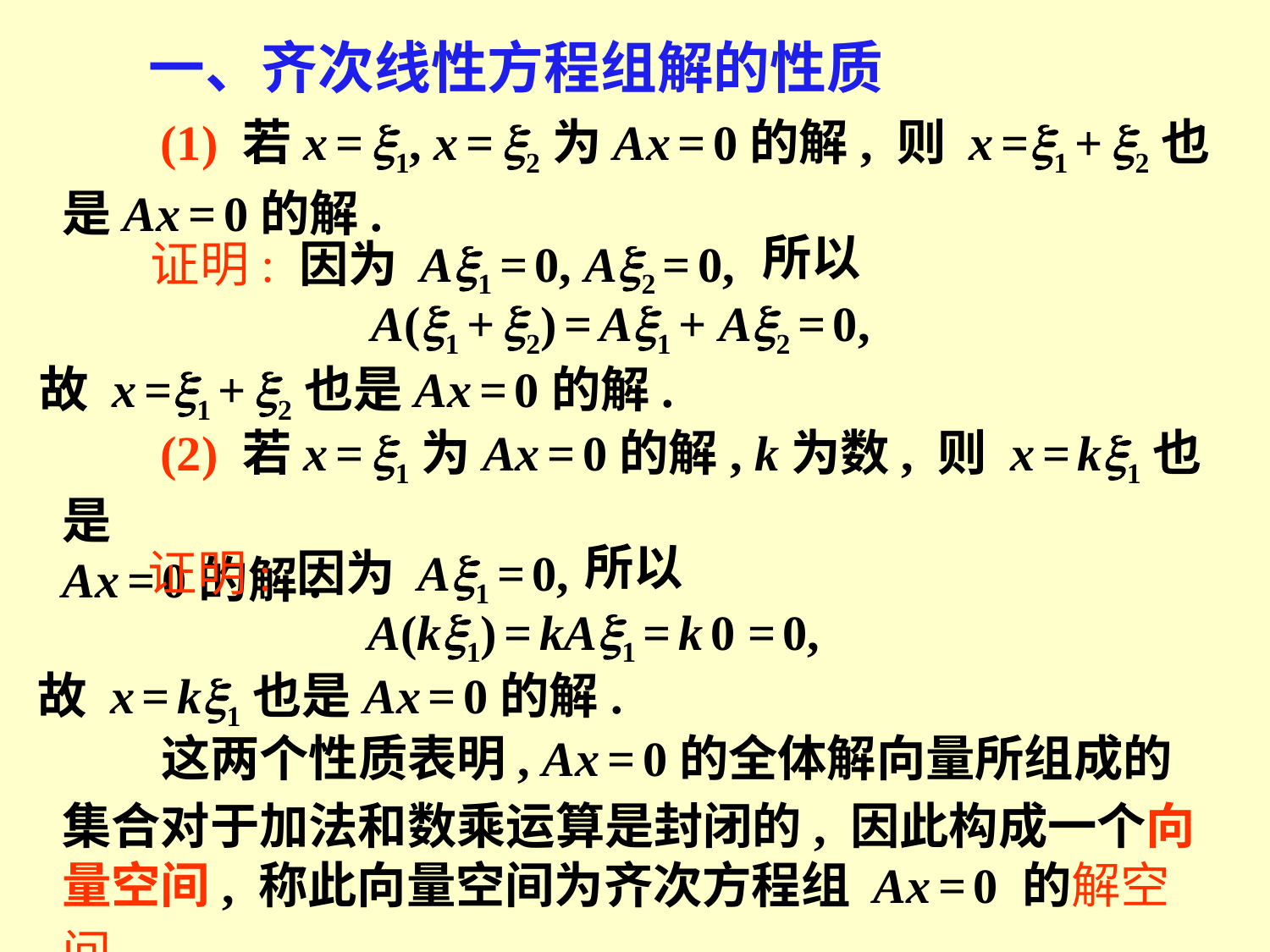

一、齐次线性方程组解的性质
        (1) 若x = ξ1, x = ξ2为Ax = 0的解, 则 x =ξ1 + ξ2也是Ax = 0的解.
所以
证明: 因为 Aξ1 = 0, Aξ2 = 0,
A(ξ1 + ξ2) = Aξ1 + Aξ2 = 0,
故 x =ξ1 + ξ2也是Ax = 0的解.
        (2) 若x = ξ1为Ax = 0的解, k为数, 则 x = kξ1也是
Ax = 0的解.
所以
证明: 因为 Aξ1 = 0,
A(kξ1) = kAξ1 = k 0 = 0,
故 x = kξ1也是Ax = 0的解.
　　这两个性质表明, Ax = 0的全体解向量所组成的集合对于加法和数乘运算是封闭的, 因此构成一个向量空间, 称此向量空间为齐次方程组 Ax = 0 的解空间.